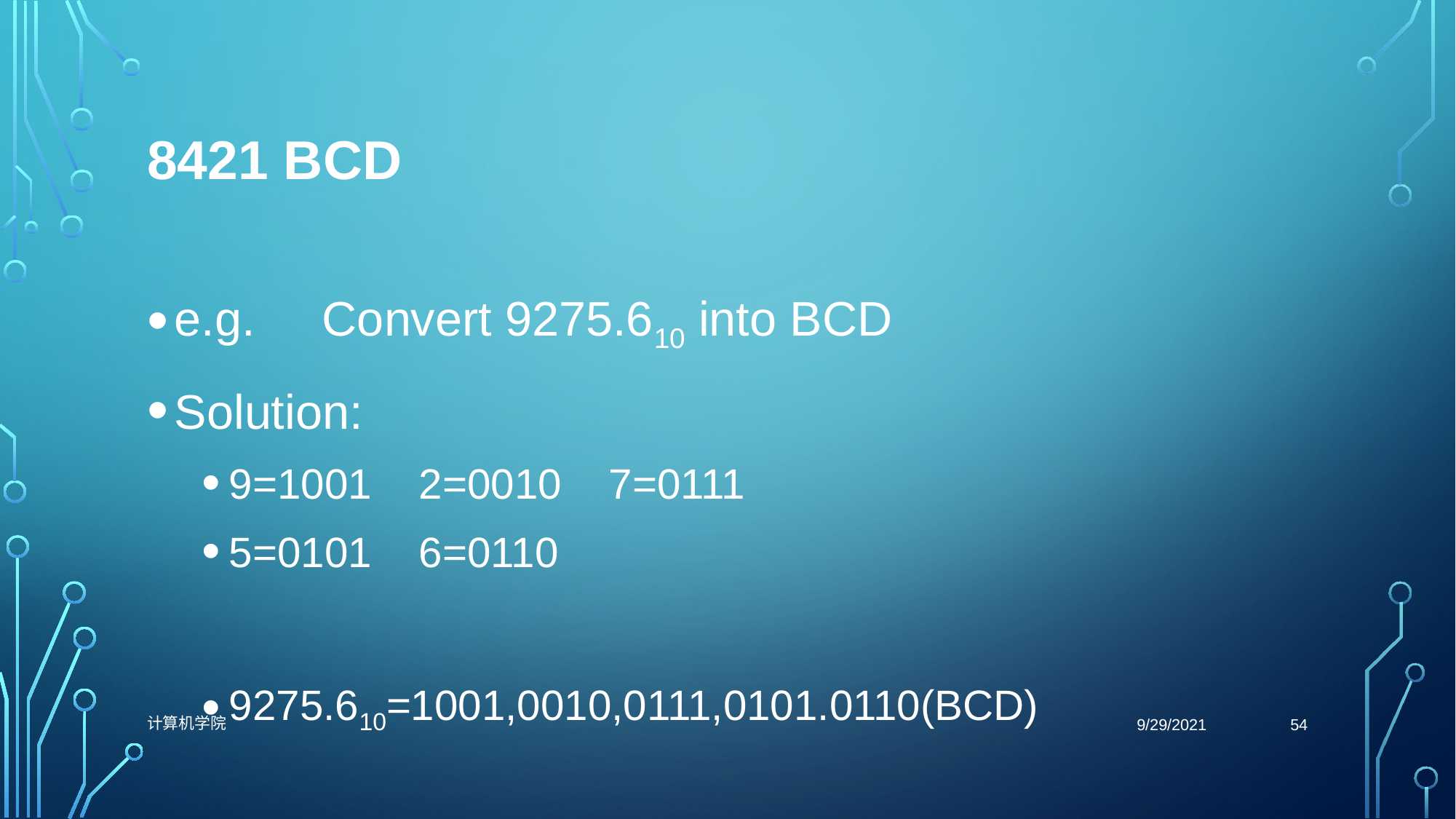

# 8421 BCD
e.g.     Convert 9275.610 into BCD
Solution:
9=1001    2=0010    7=0111
5=0101    6=0110

9275.610=1001,0010,0111,0101.0110(BCD)
54
计算机学院
9/29/2021